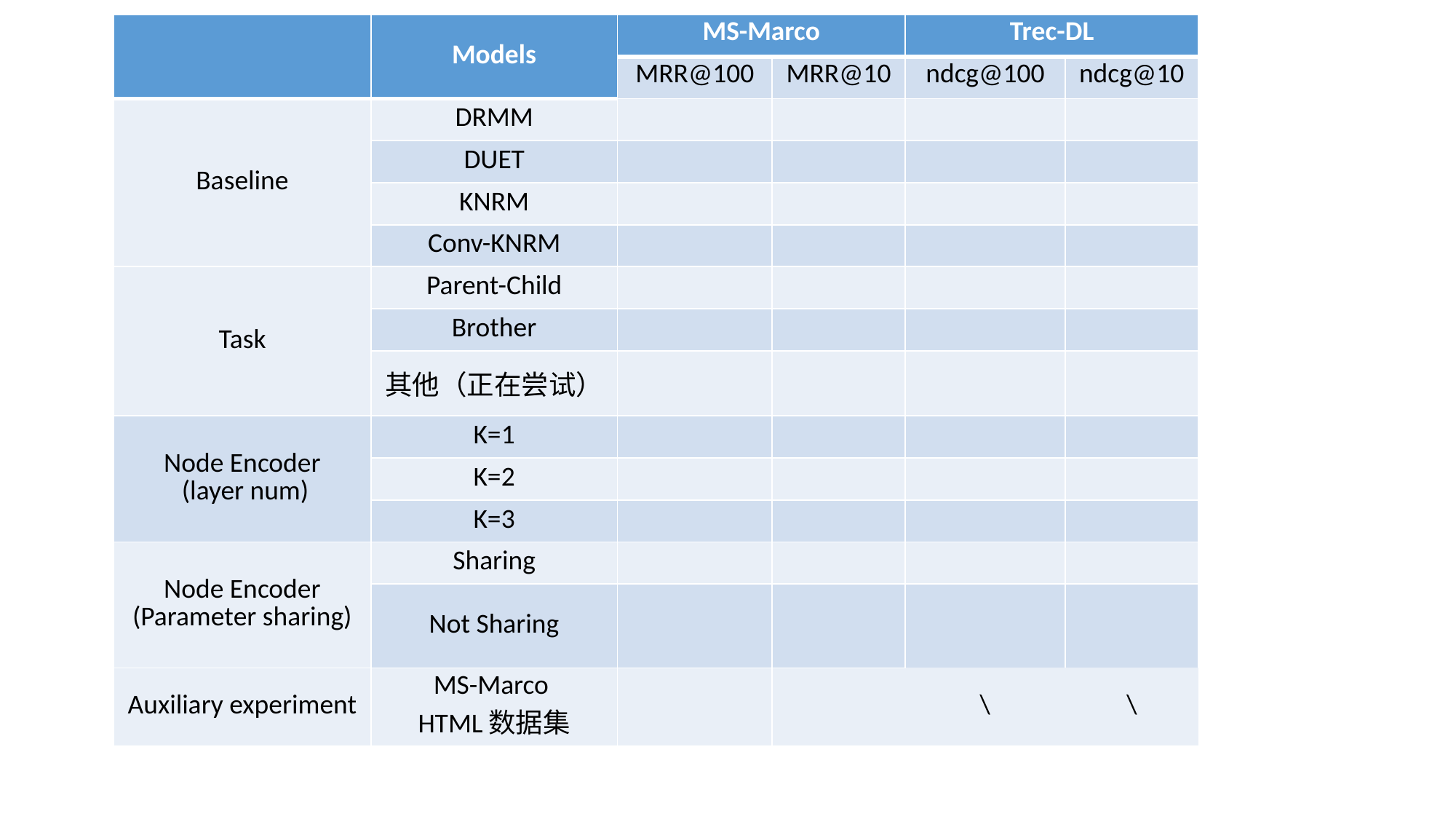

|  | Models | MS-Marco |  | Trec-DL |  |
| --- | --- | --- | --- | --- | --- |
|  |  | MRR@100 | MRR@10 | ndcg@100 | ndcg@10 |
| Baseline | DRMM |  |  |  |  |
|  | DUET |  |  |  |  |
|  | KNRM |  |  |  |  |
|  | Conv-KNRM |  |  |  |  |
| Task | Parent-Child |  |  |  |  |
|  | Brother |  |  |  |  |
|  | 其他（正在尝试） |  |  |  |  |
| Node Encoder (layer num) | K=1 |  |  |  |  |
|  | K=2 |  |  |  |  |
|  | K=3 |  |  |  |  |
| Node Encoder (Parameter sharing) | Sharing |  |  |  |  |
|  | Not Sharing |  |  |  |  |
| Auxiliary experiment | MS-Marco HTML数据集 |  |  | \ | \ |